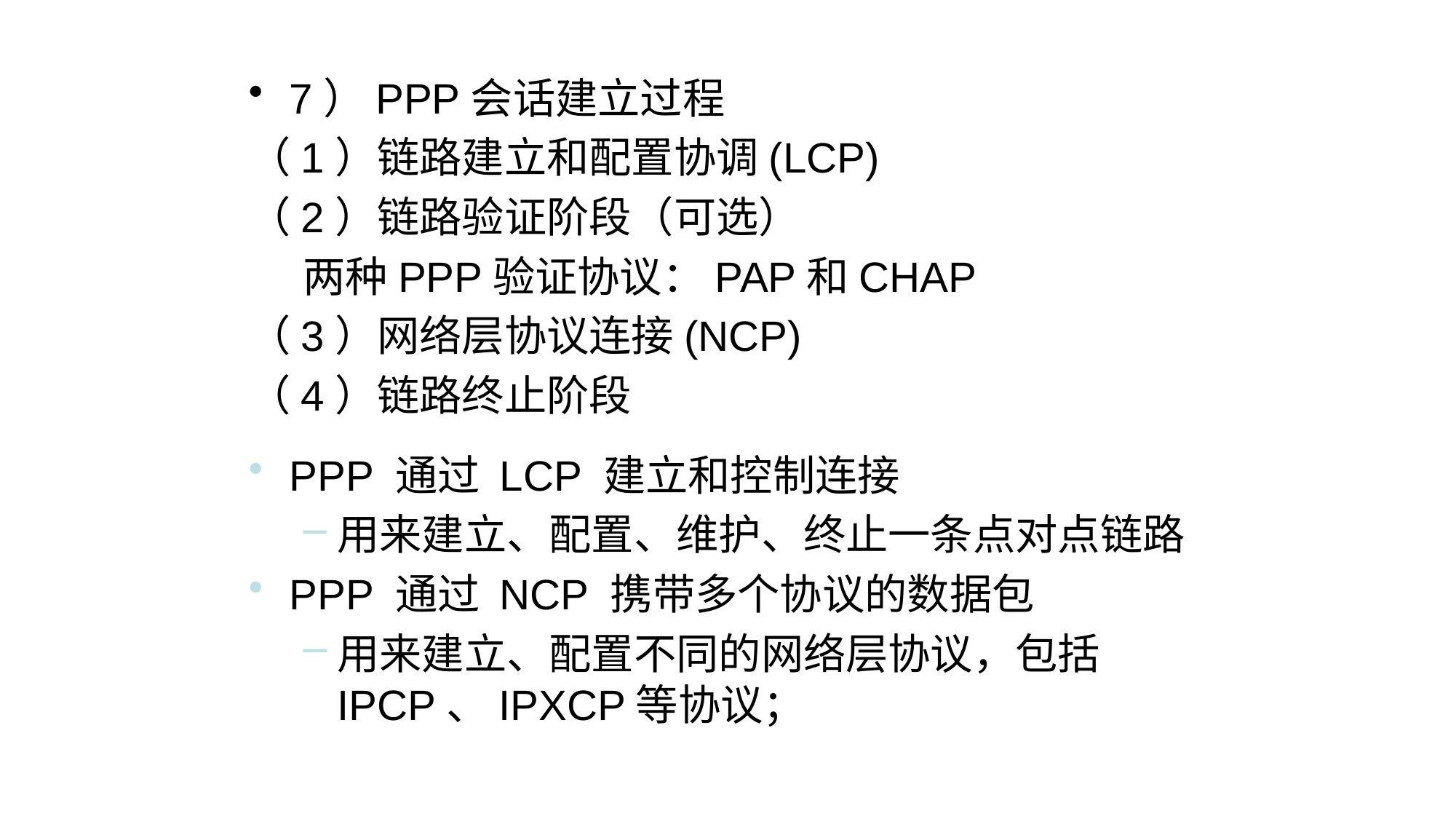

7）PPP会话建立过程
（1）链路建立和配置协调(LCP)
（2）链路验证阶段（可选）
两种PPP验证协议：PAP和CHAP
（3）网络层协议连接(NCP)
（4）链路终止阶段
PPP 通过 LCP 建立和控制连接
用来建立、配置、维护、终止一条点对点链路
PPP 通过 NCP 携带多个协议的数据包
用来建立、配置不同的网络层协议，包括IPCP、IPXCP等协议；